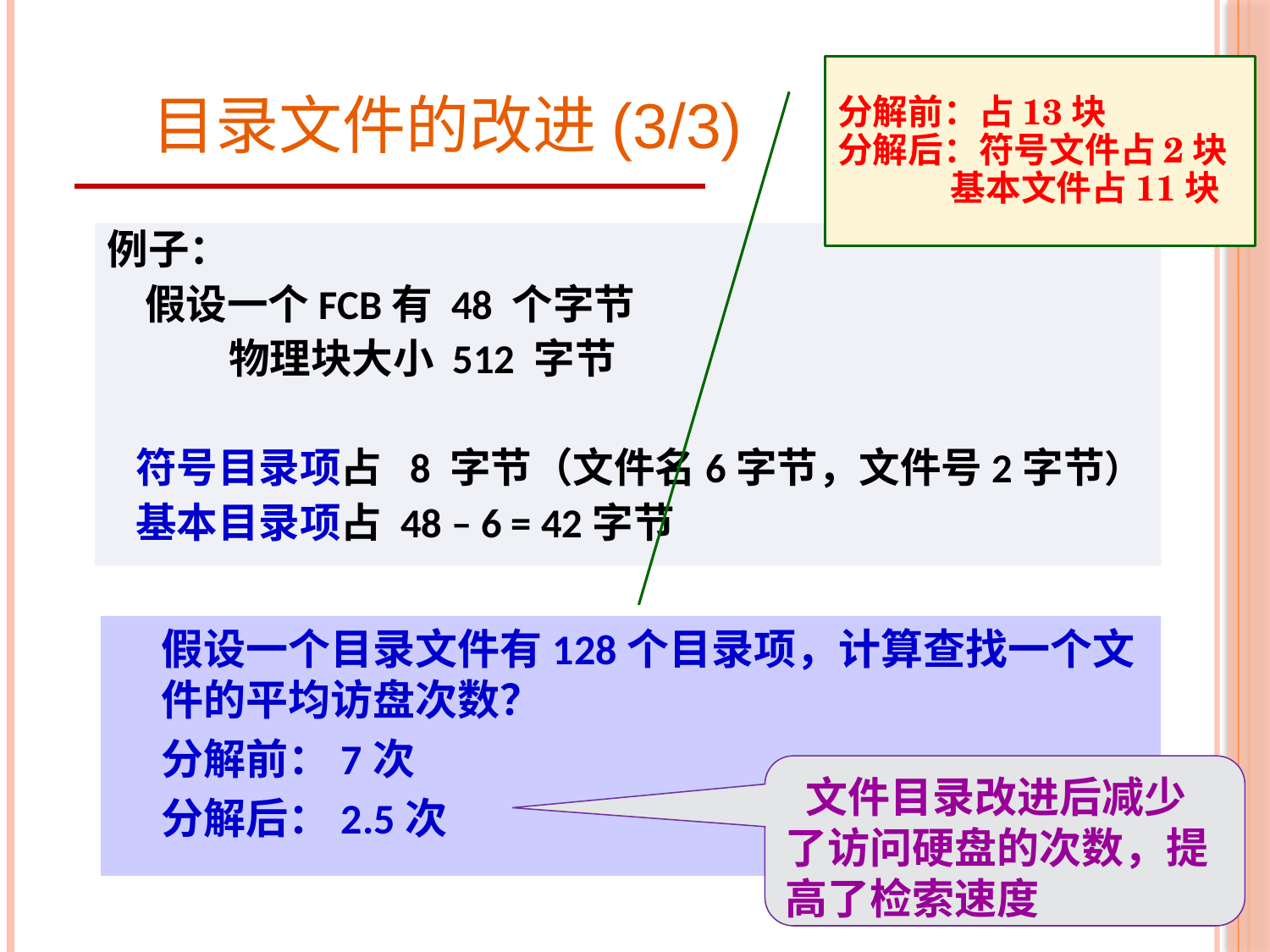

# 目录文件的改进(3/3)
分解前：占13块
分解后：符号文件占2块
             基本文件占11块
例子：
   假设一个FCB有 48 个字节
            物理块大小 512 字节

  符号目录项占  8 字节（文件名6字节，文件号2字节）
  基本目录项占 48 – 6 = 42字节
    假设一个目录文件有128个目录项，计算查找一个文件的平均访盘次数？
    分解前：7次
    分解后：2.5次
 文件目录改进后减少了访问硬盘的次数，提高了检索速度